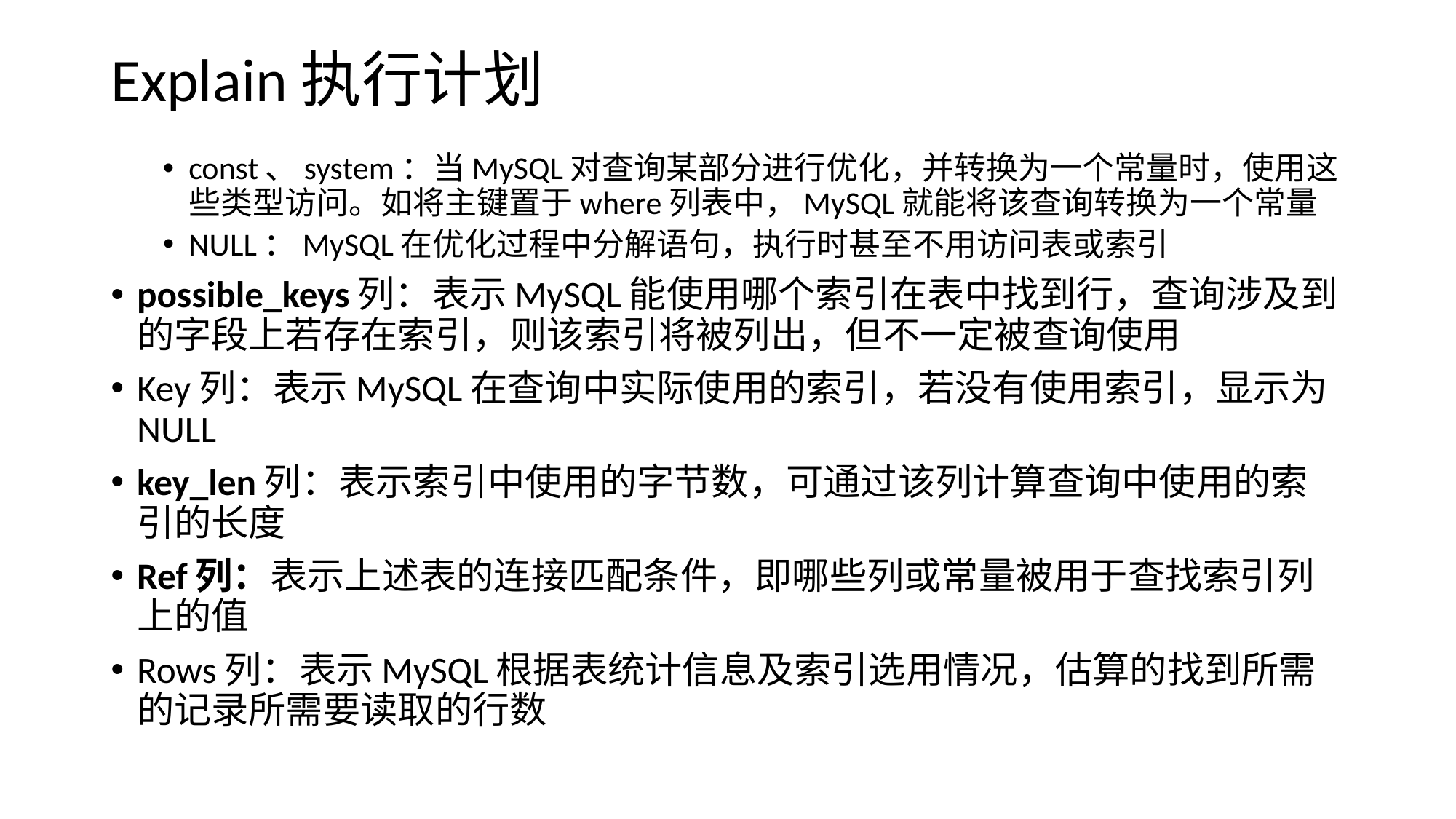

# Explain执行计划
const、system：当MySQL对查询某部分进行优化，并转换为一个常量时，使用这些类型访问。如将主键置于where列表中，MySQL就能将该查询转换为一个常量
NULL：MySQL在优化过程中分解语句，执行时甚至不用访问表或索引
possible_keys列：表示MySQL能使用哪个索引在表中找到行，查询涉及到的字段上若存在索引，则该索引将被列出，但不一定被查询使用
Key列：表示MySQL在查询中实际使用的索引，若没有使用索引，显示为NULL
key_len列：表示索引中使用的字节数，可通过该列计算查询中使用的索引的长度
Ref列：表示上述表的连接匹配条件，即哪些列或常量被用于查找索引列上的值
Rows列：表示MySQL根据表统计信息及索引选用情况，估算的找到所需的记录所需要读取的行数